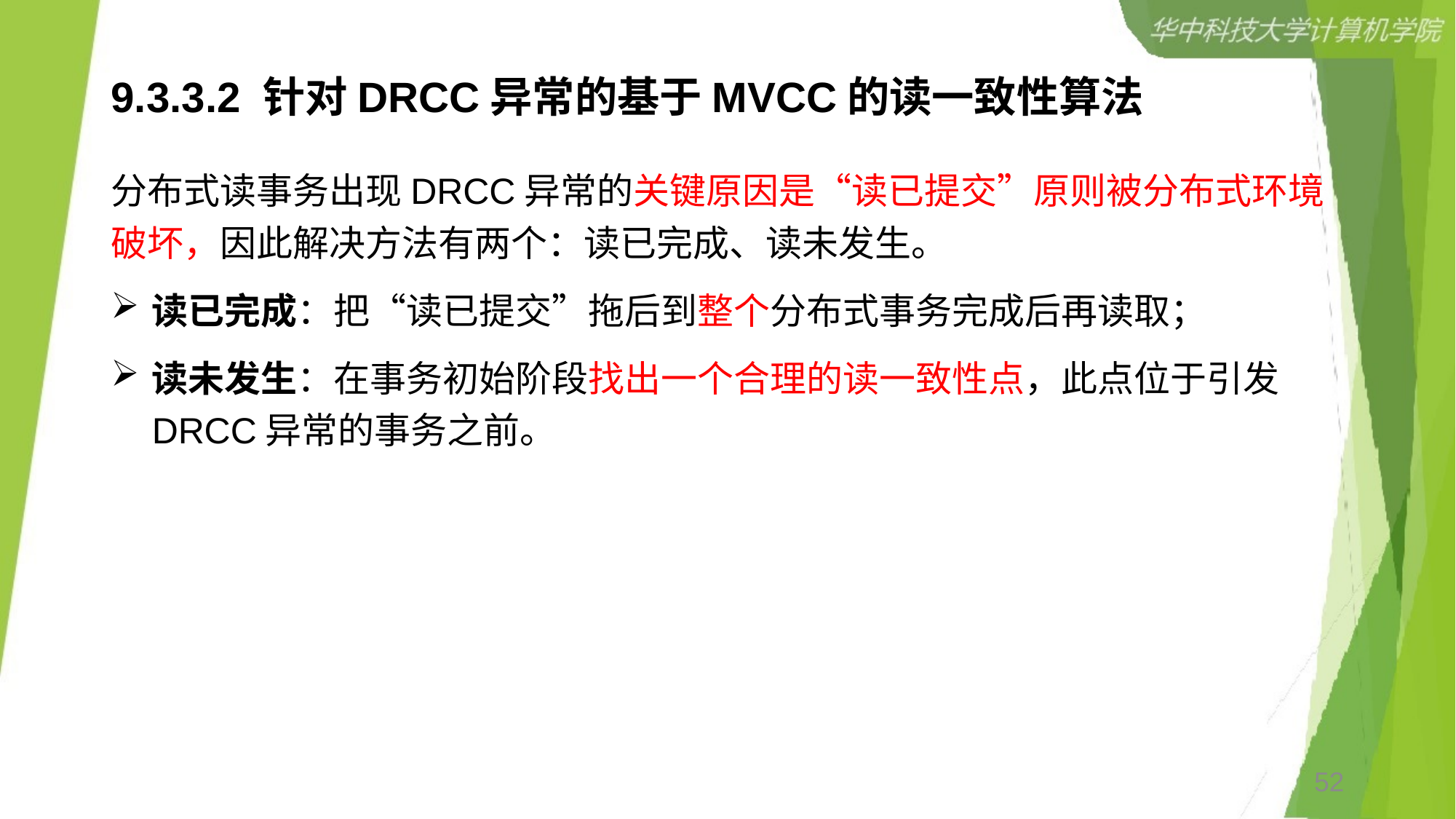

# 9.3.3.2 针对DRCC异常的基于MVCC的读一致性算法
分布式读事务出现DRCC异常的关键原因是“读已提交”原则被分布式环境破坏，因此解决方法有两个：读已完成、读未发生。
读已完成：把“读已提交”拖后到整个分布式事务完成后再读取；
读未发生：在事务初始阶段找出一个合理的读一致性点，此点位于引发DRCC异常的事务之前。
52